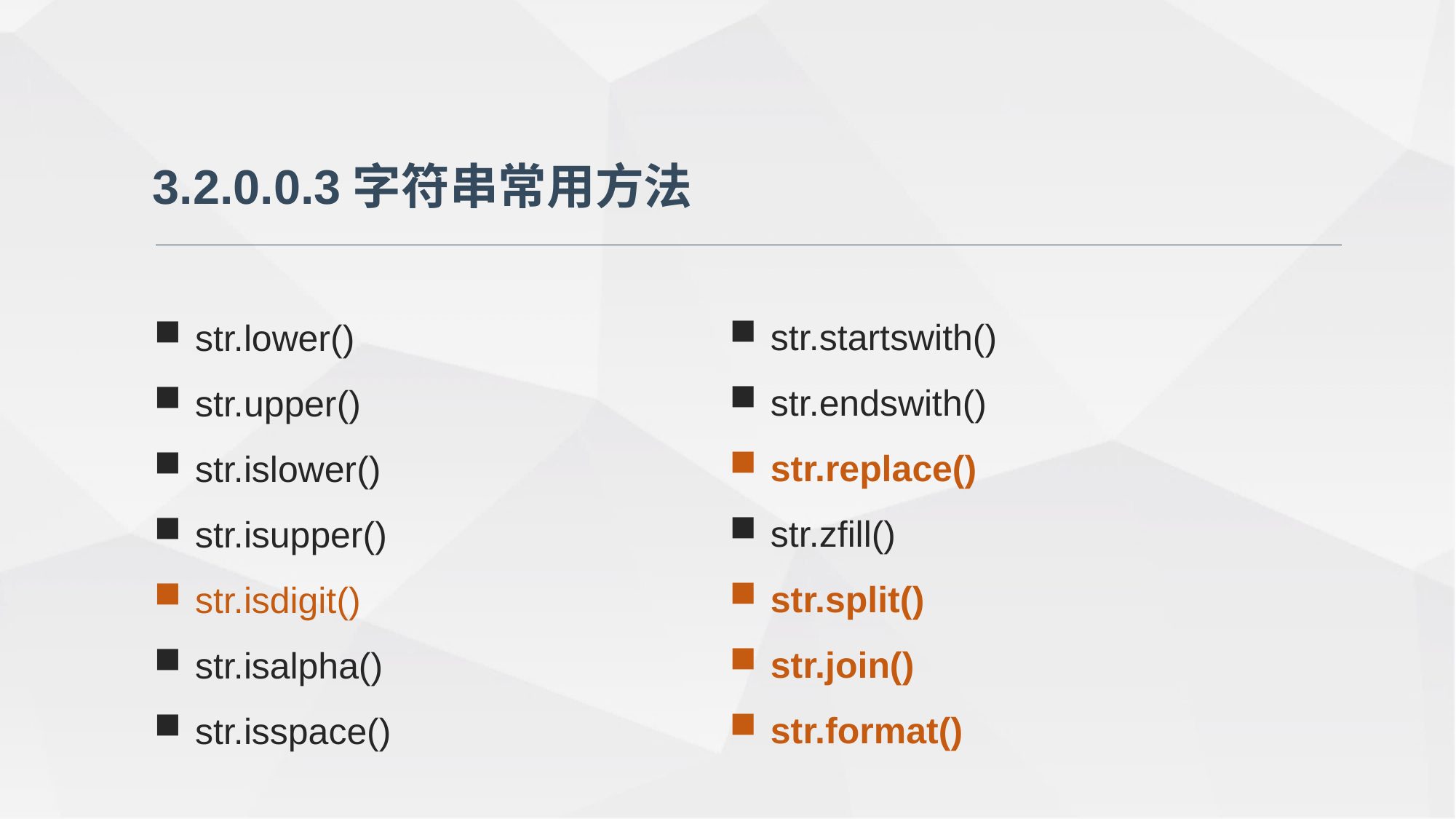

3.2.0.0.3字符串常用方法
str.startswith()
str.endswith()
str.replace()
str.zfill()
str.split()
str.join()
str.format()
str.lower()
str.upper()
str.islower()
str.isupper()
str.isdigit()
str.isalpha()
str.isspace()